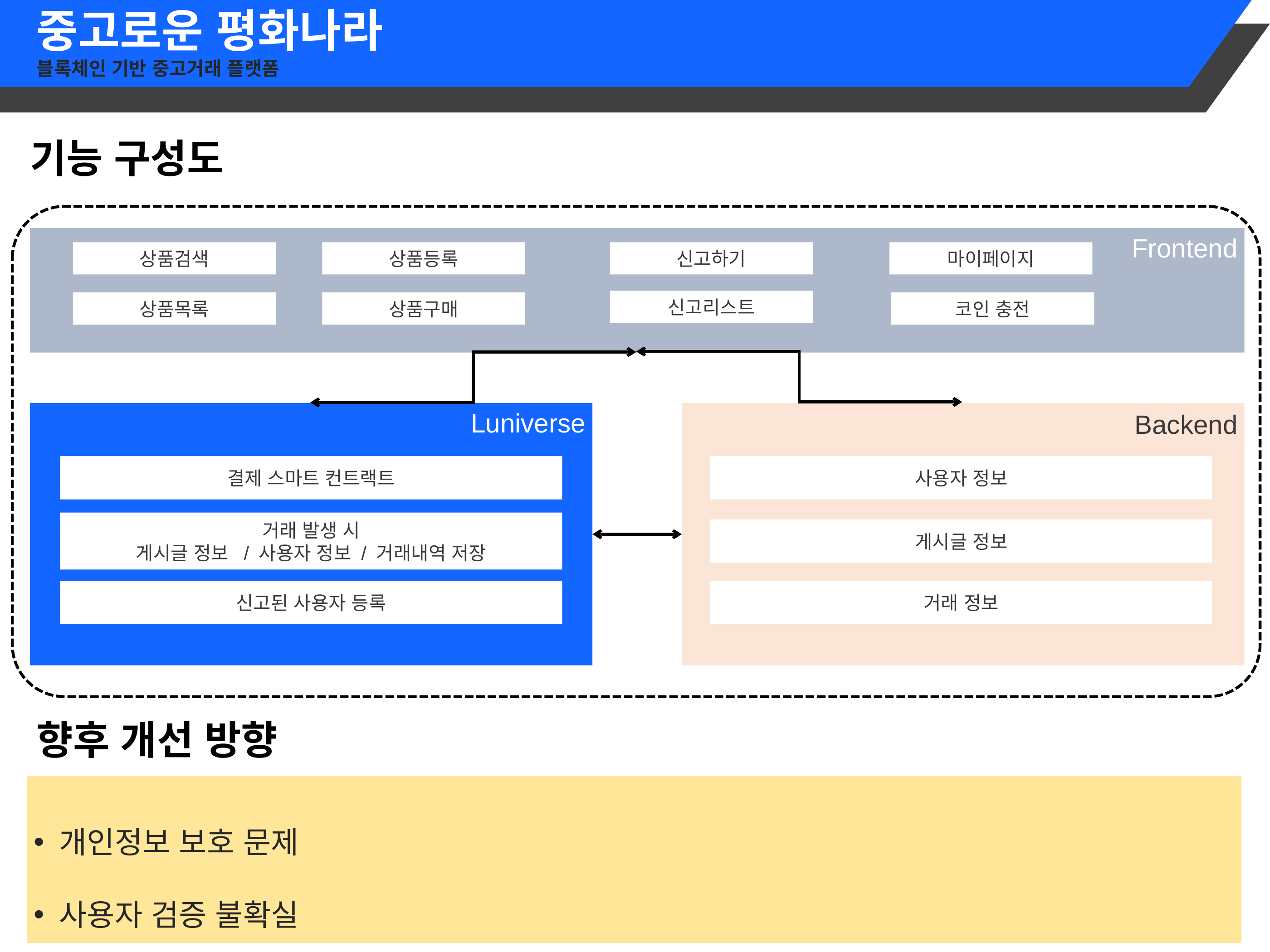

중고로운 평화나라
블록체인 기반 중고거래 플랫폼

기능 구성도

Frontend
상품검색
상품등록
신고하기
마이페이지
신고리스트
상품목록
상품구매
코인 충전

Luniverse
Backend
결제 스마트 컨트랙트
사용자 정보
거래 발생 시
게시글 정보  / 사용자 정보 / 거래내역 저장
게시글 정보
신고된 사용자 등록
거래 정보
향후 개선 방향
개인정보 보호 문제
사용자 검증 불확실